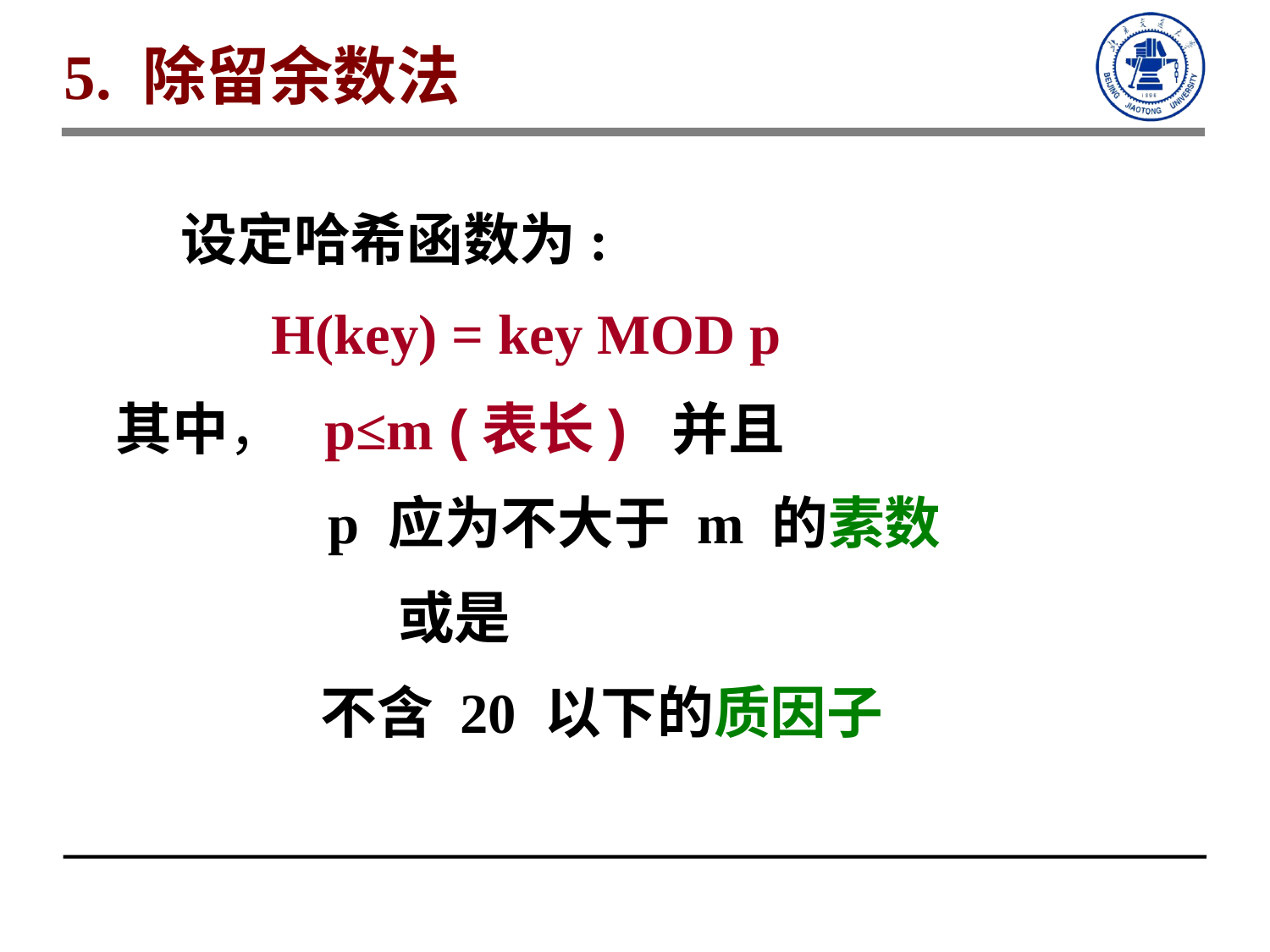

5. 除留余数法
    设定哈希函数为:
           H(key) = key MOD p
其中，  p≤m (表长)  并且
      p 应为不大于 m 的素数
           或是
     不含 20 以下的质因子